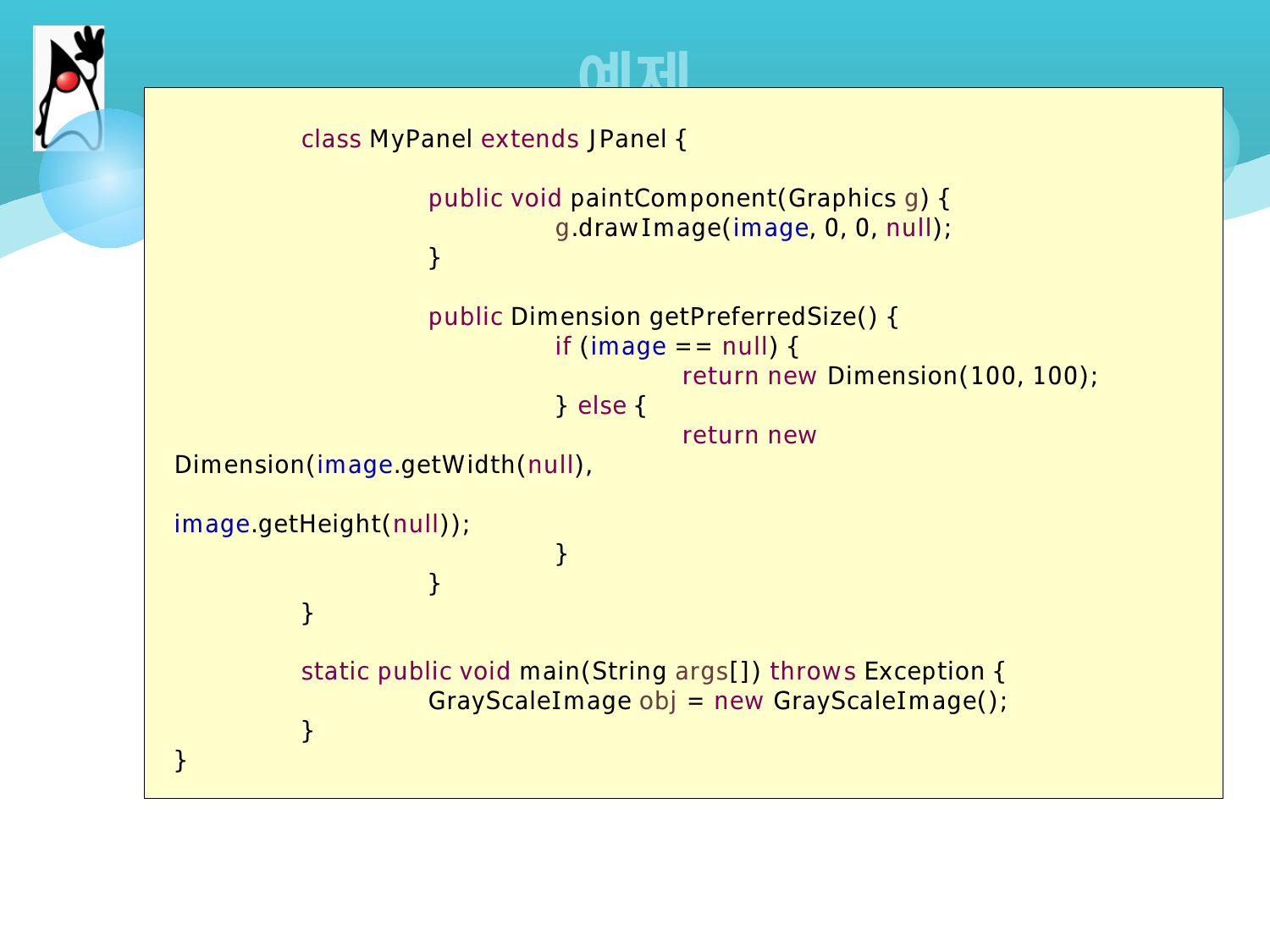

# 예제

	class MyPanel extends JPanel {

		public void paintComponent(Graphics g) {
			g.drawImage(image, 0, 0, null);
		}

		public Dimension getPreferredSize() {
			if (image == null) {
				return new Dimension(100, 100);
			} else {
				return new Dimension(image.getWidth(null),
						image.getHeight(null));
			}
		}
	}

	static public void main(String args[]) throws Exception {
		GrayScaleImage obj = new GrayScaleImage();
	}
}